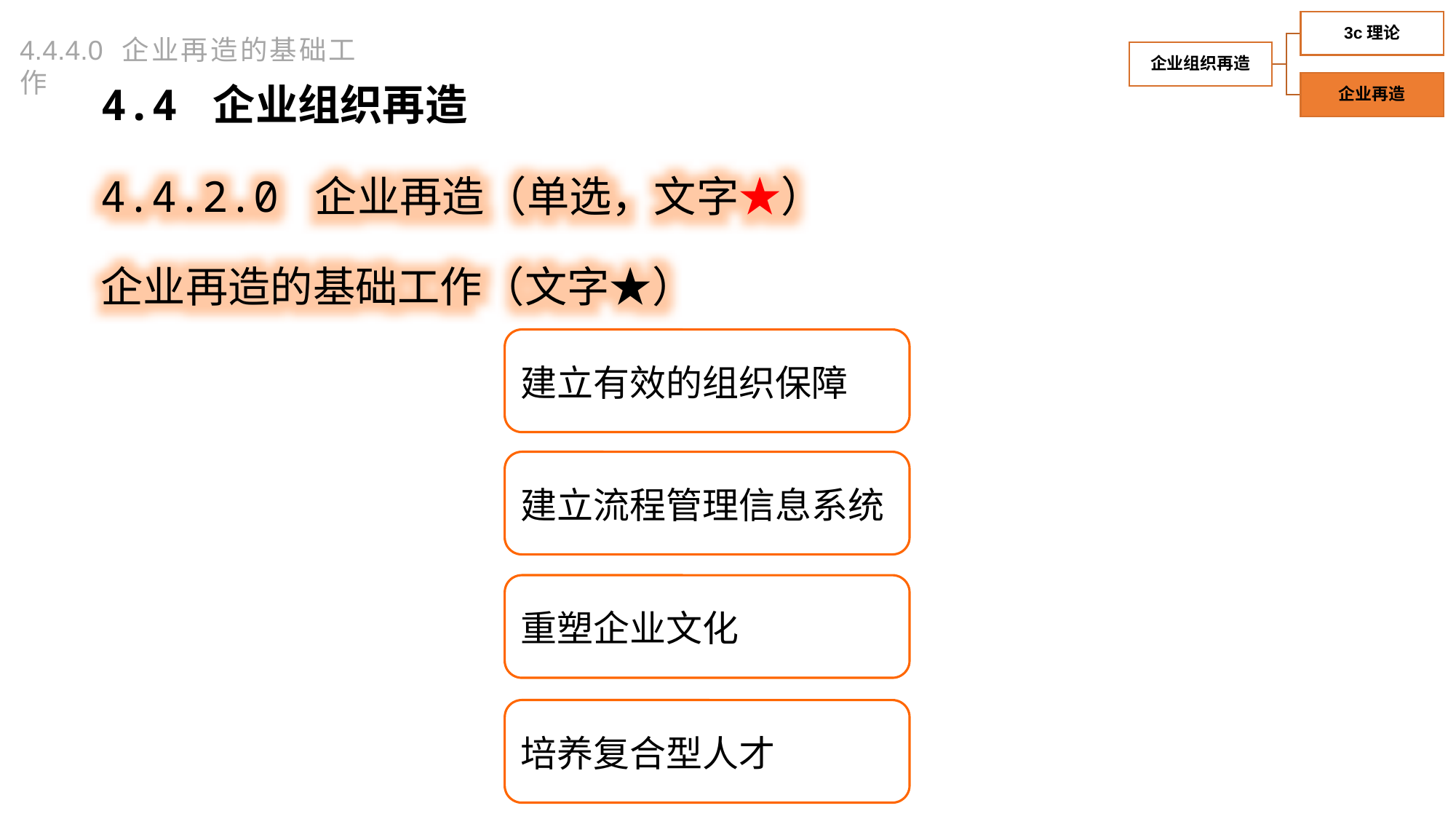

企业组织再造
3c理论
企业再造
4.4.4.0 企业再造的基础工作
4.4 企业组织再造
4.4.2.0 企业再造（单选，文字★）
企业再造的基础工作（文字★）
建立有效的组织保障
建立流程管理信息系统
重塑企业文化
培养复合型人才